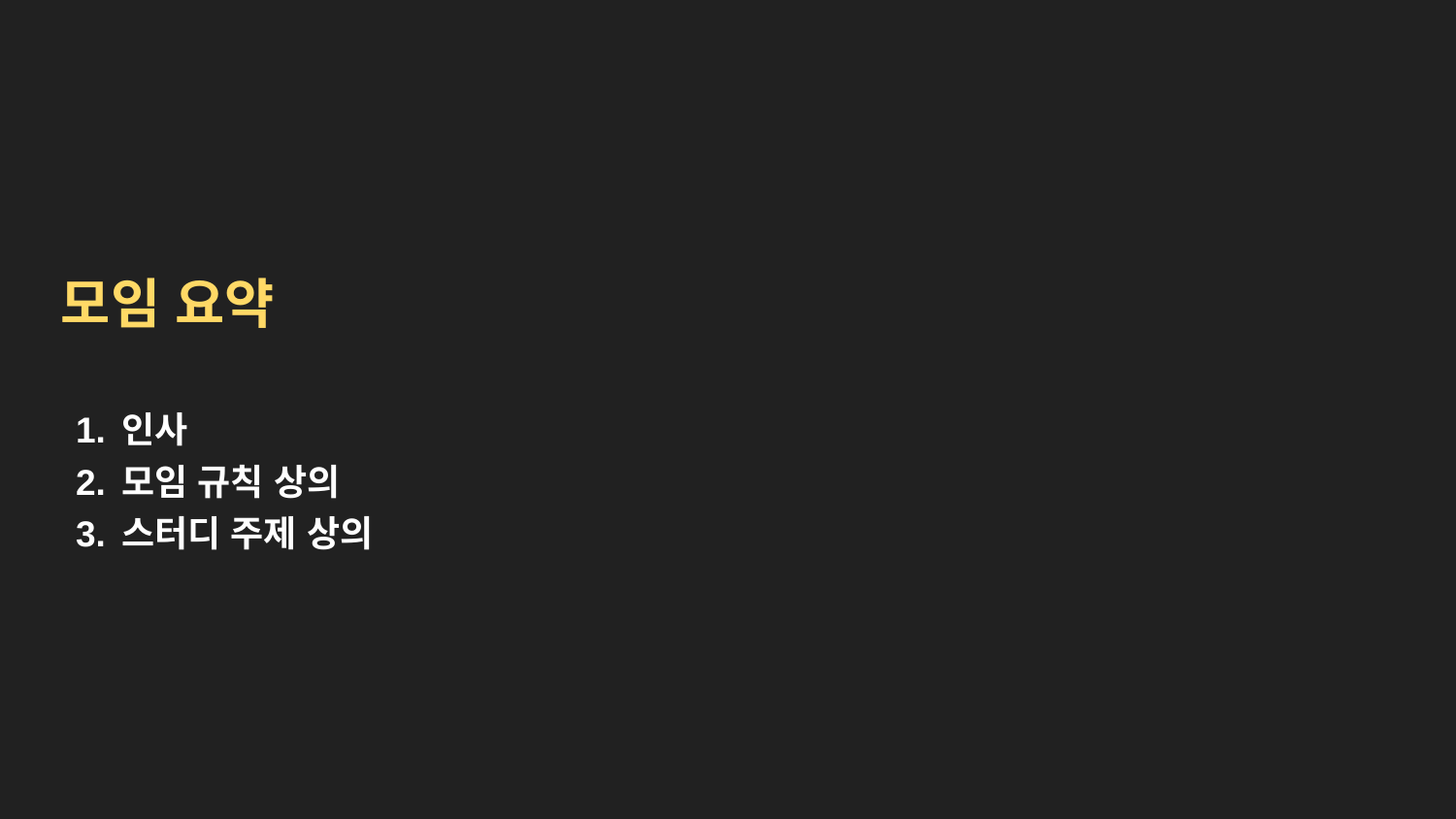

# 모임 요약
1. 인사
2. 모임 규칙 상의
3. 스터디 주제 상의